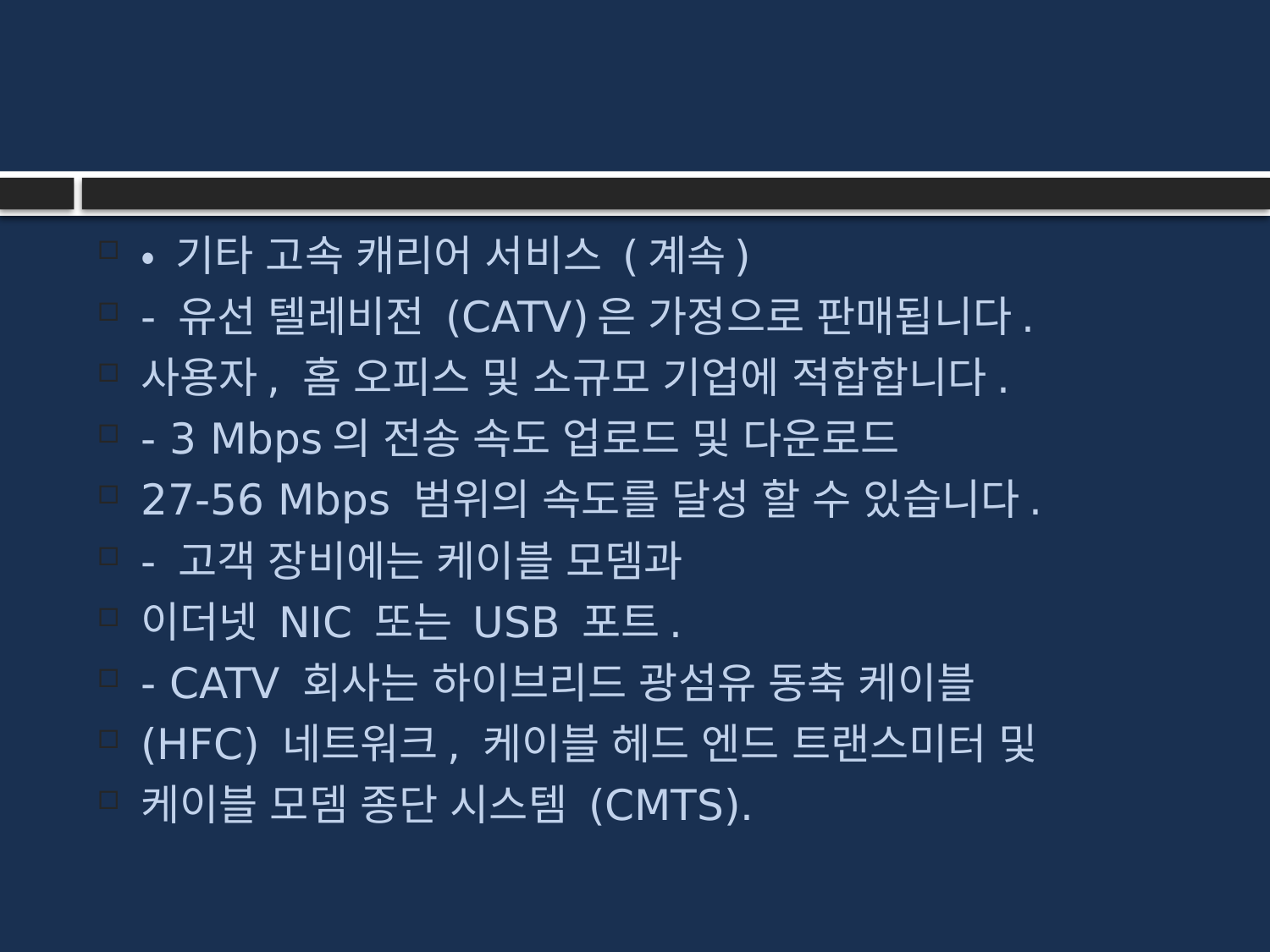

#
• 기타 고속 캐리어 서비스 (계속)
- 유선 텔레비전 (CATV)은 가정으로 판매됩니다.
사용자, 홈 오피스 및 소규모 기업에 적합합니다.
- 3 Mbps의 전송 속도 업로드 및 다운로드
27-56 Mbps 범위의 속도를 달성 할 수 있습니다.
- 고객 장비에는 케이블 모뎀과
이더넷 NIC 또는 USB 포트.
- CATV 회사는 하이브리드 광섬유 동축 케이블
(HFC) 네트워크, 케이블 헤드 엔드 트랜스미터 및
케이블 모뎀 종단 시스템 (CMTS).